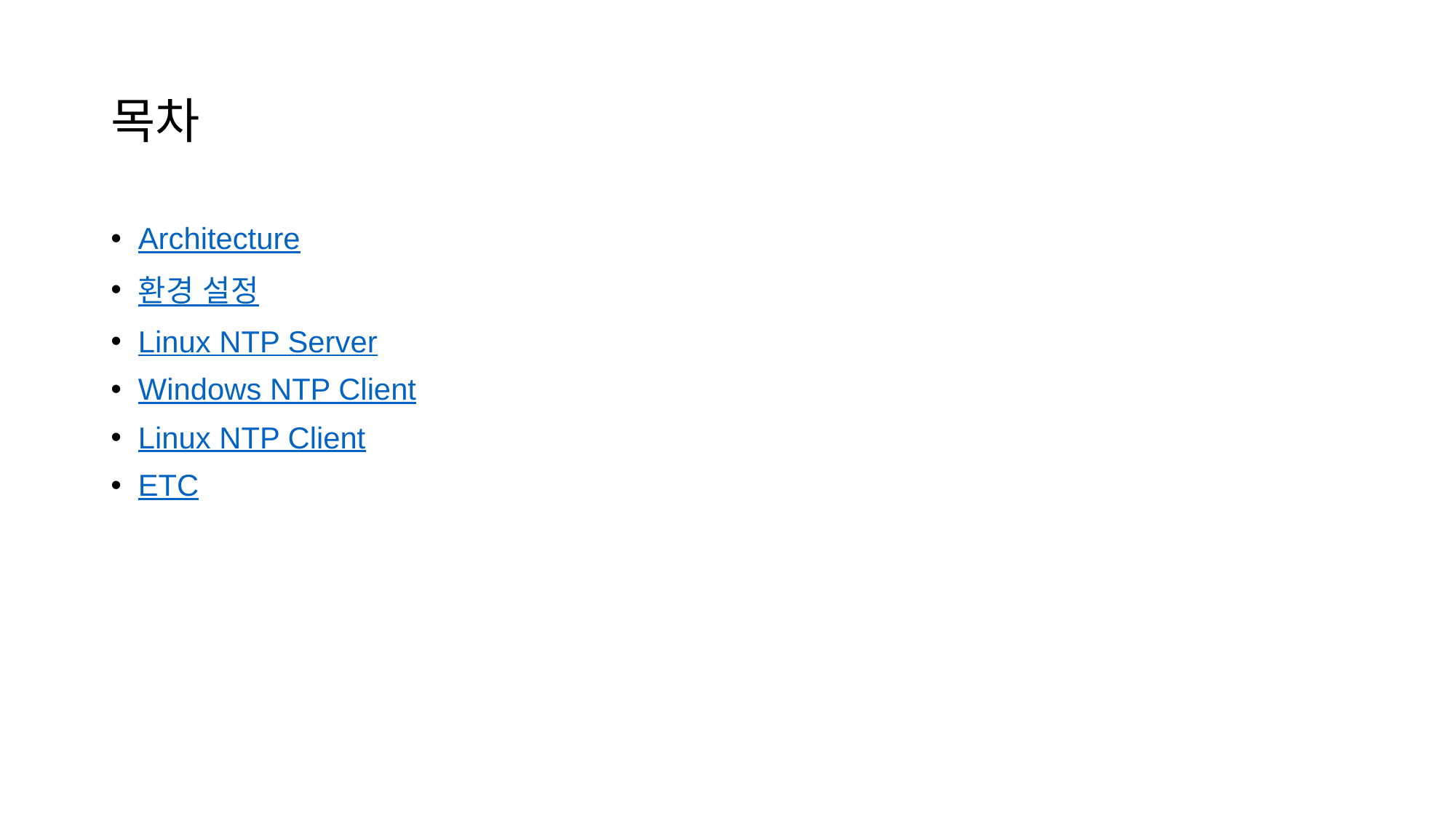

# 목차
Architecture
환경 설정
Linux NTP Server
Windows NTP Client
Linux NTP Client
ETC